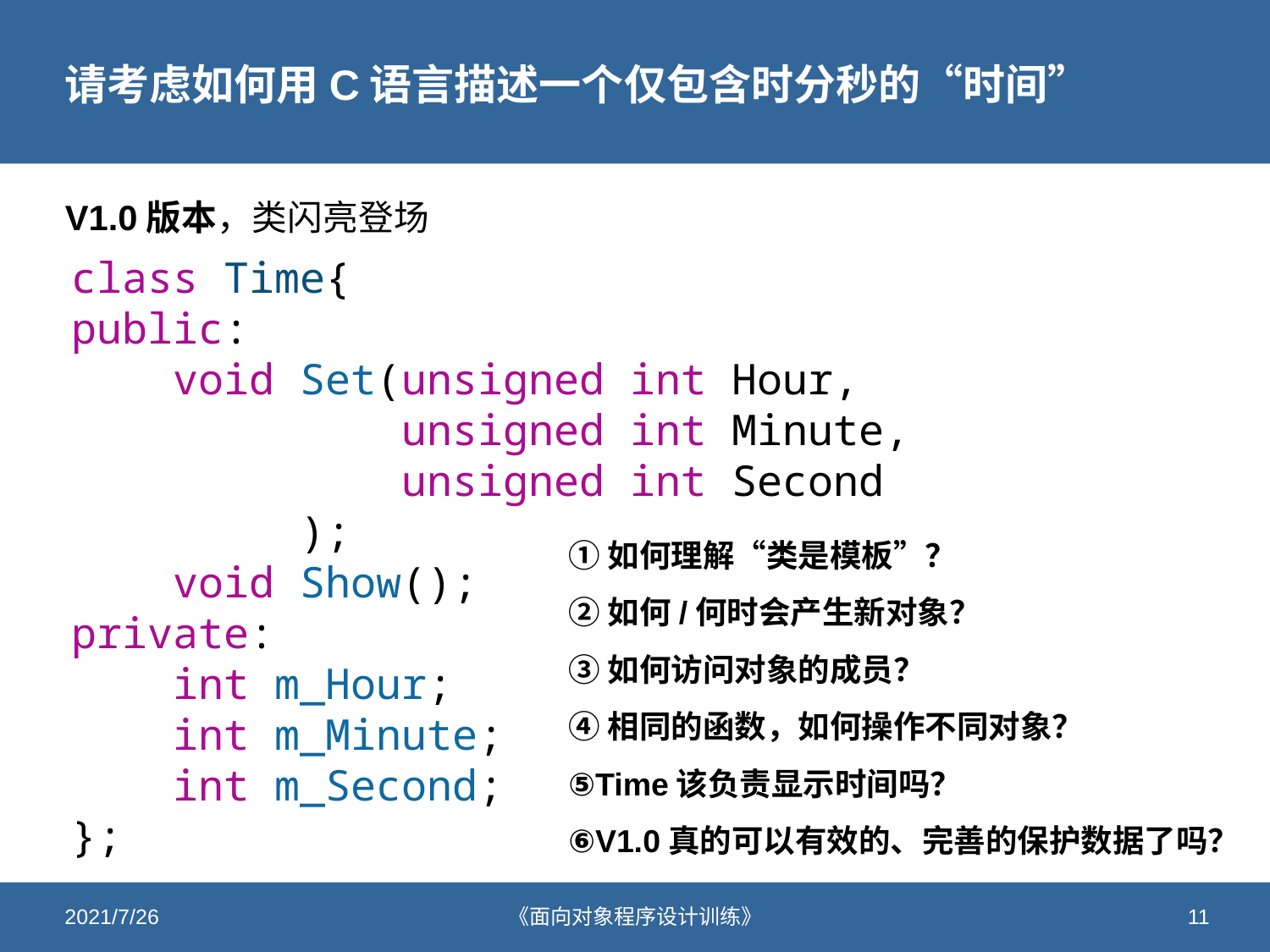

# 请考虑如何用C语言描述一个仅包含时分秒的“时间”
V1.0版本，类闪亮登场
class Time{
public:
    void Set(unsigned int Hour,
             unsigned int Minute,
             unsigned int Second
         );
    void Show();
private:
    int m_Hour;
    int m_Minute;
    int m_Second;
};
①如何理解“类是模板”？
②如何/何时会产生新对象？
③如何访问对象的成员？
④相同的函数，如何操作不同对象？
⑤Time该负责显示时间吗？
⑥V1.0真的可以有效的、完善的保护数据了吗？
2021/7/26
《面向对象程序设计训练》
11